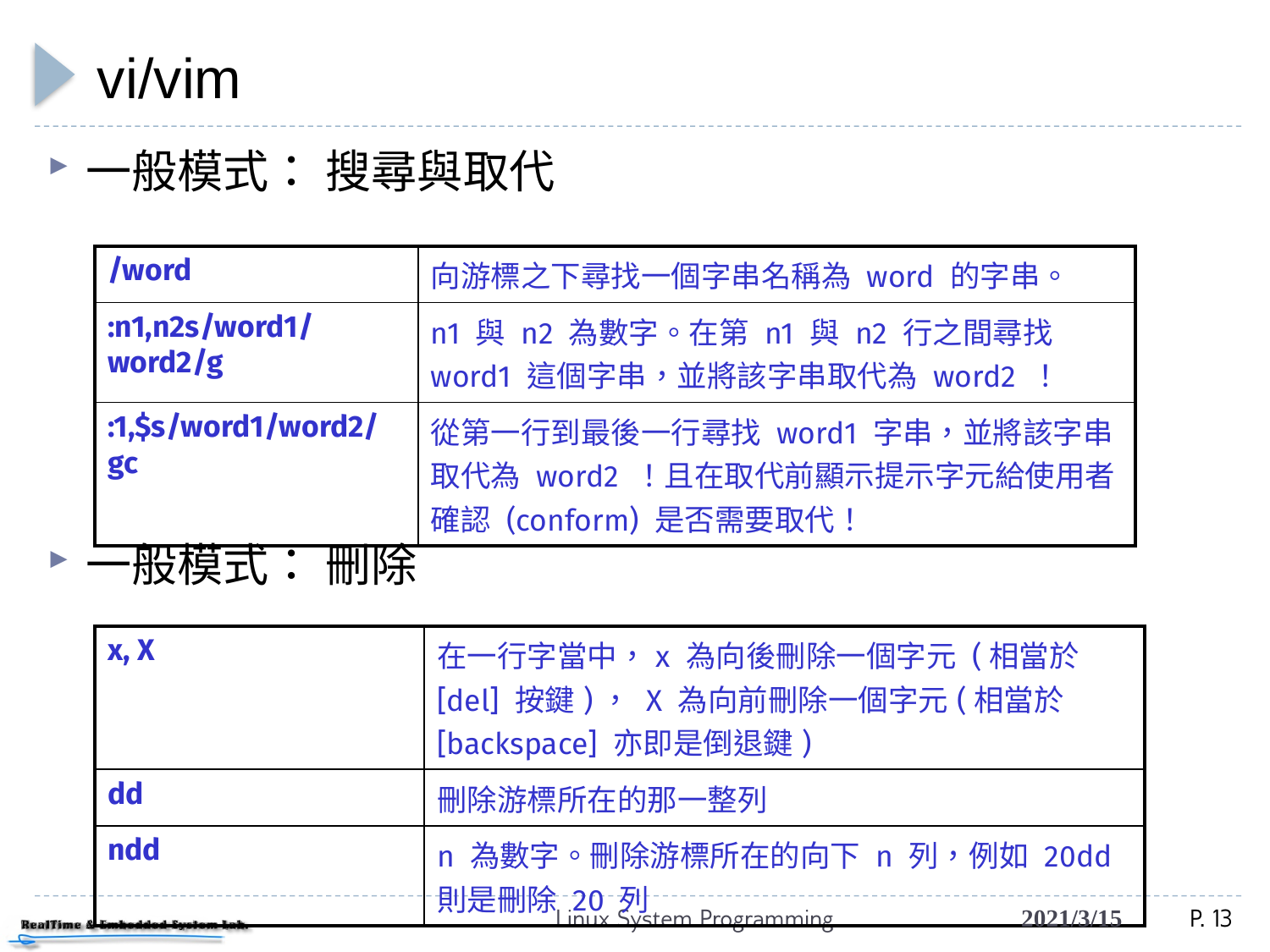

# vi/vim
一般模式： 搜尋與取代

一般模式： 刪除

| /word | 向游標之下尋找一個字串名稱為 word 的字串。 |
| --- | --- |
| :n1,n2s/word1/word2/g | n1 與 n2 為數字。在第 n1 與 n2 行之間尋找 word1 這個字串，並將該字串取代為 word2 ！ |
| :1,$s/word1/word2/gc | 從第一行到最後一行尋找 word1 字串，並將該字串取代為 word2 ！且在取代前顯示提示字元給使用者確認 (conform) 是否需要取代！ |
| x, X | 在一行字當中，x 為向後刪除一個字元 (相當於 [del] 按鍵)， X 為向前刪除一個字元(相當於 [backspace] 亦即是倒退鍵) |
| --- | --- |
| dd | 刪除游標所在的那一整列 |
| ndd | n 為數字。刪除游標所在的向下 n 列，例如 20dd 則是刪除 20 列 |
Linux System Programming
2021/3/15